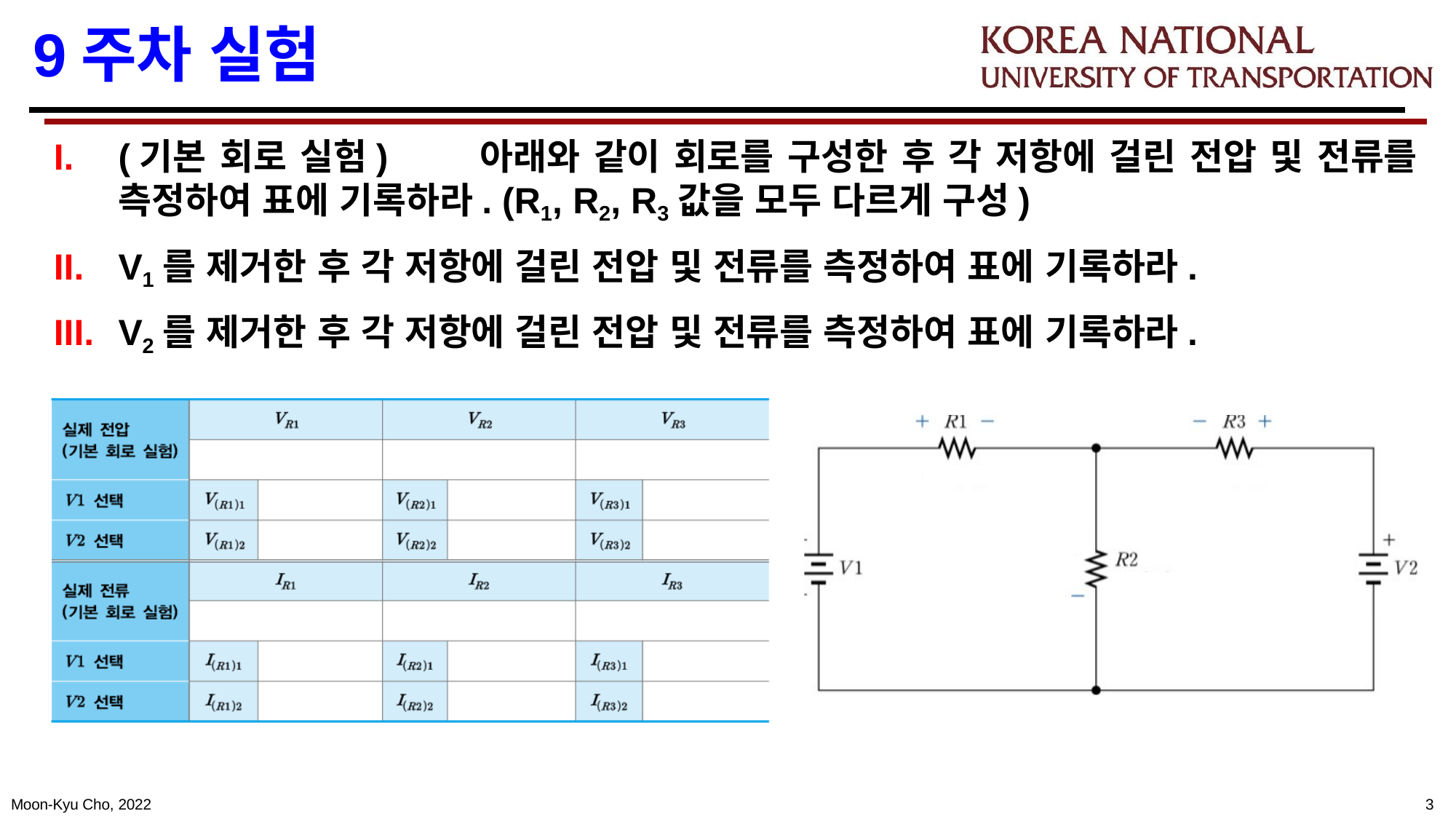

# 9주차 실험
(기본 회로 실험)	아래와 같이 회로를 구성한 후 각 저항에 걸린 전압 및 전류를
측정하여 표에 기록하라. (R1, R2, R3값을 모두 다르게 구성)
V1를 제거한 후 각 저항에 걸린 전압 및 전류를 측정하여 표에 기록하라.
V2를 제거한 후 각 저항에 걸린 전압 및 전류를 측정하여 표에 기록하라.

Moon-Kyu Cho, 2022
3